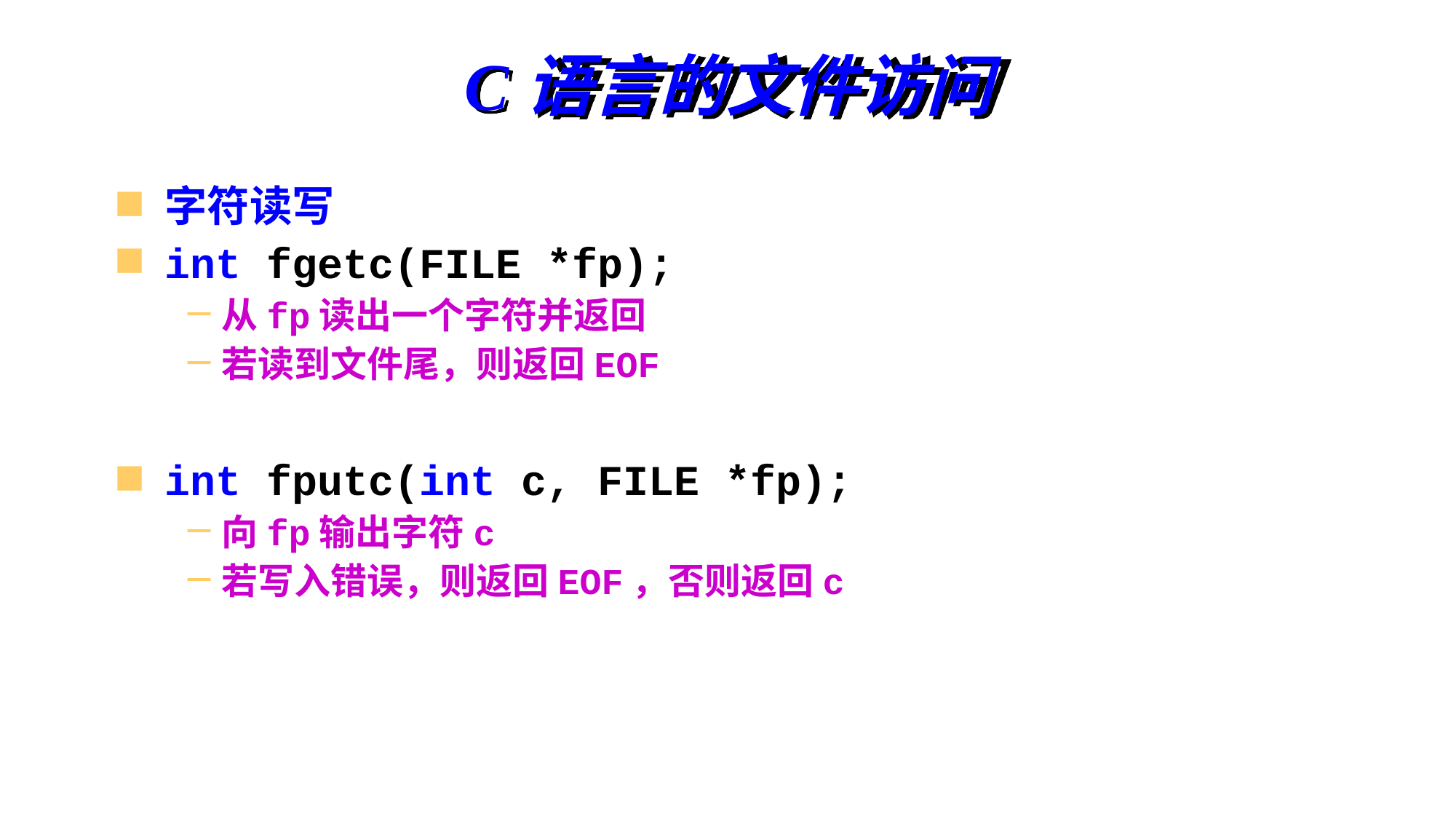

# C语言的文件访问
字符读写
int fgetc(FILE *fp);
从fp读出一个字符并返回
若读到文件尾，则返回EOF

int fputc(int c, FILE *fp);
向fp输出字符c
若写入错误，则返回EOF，否则返回c